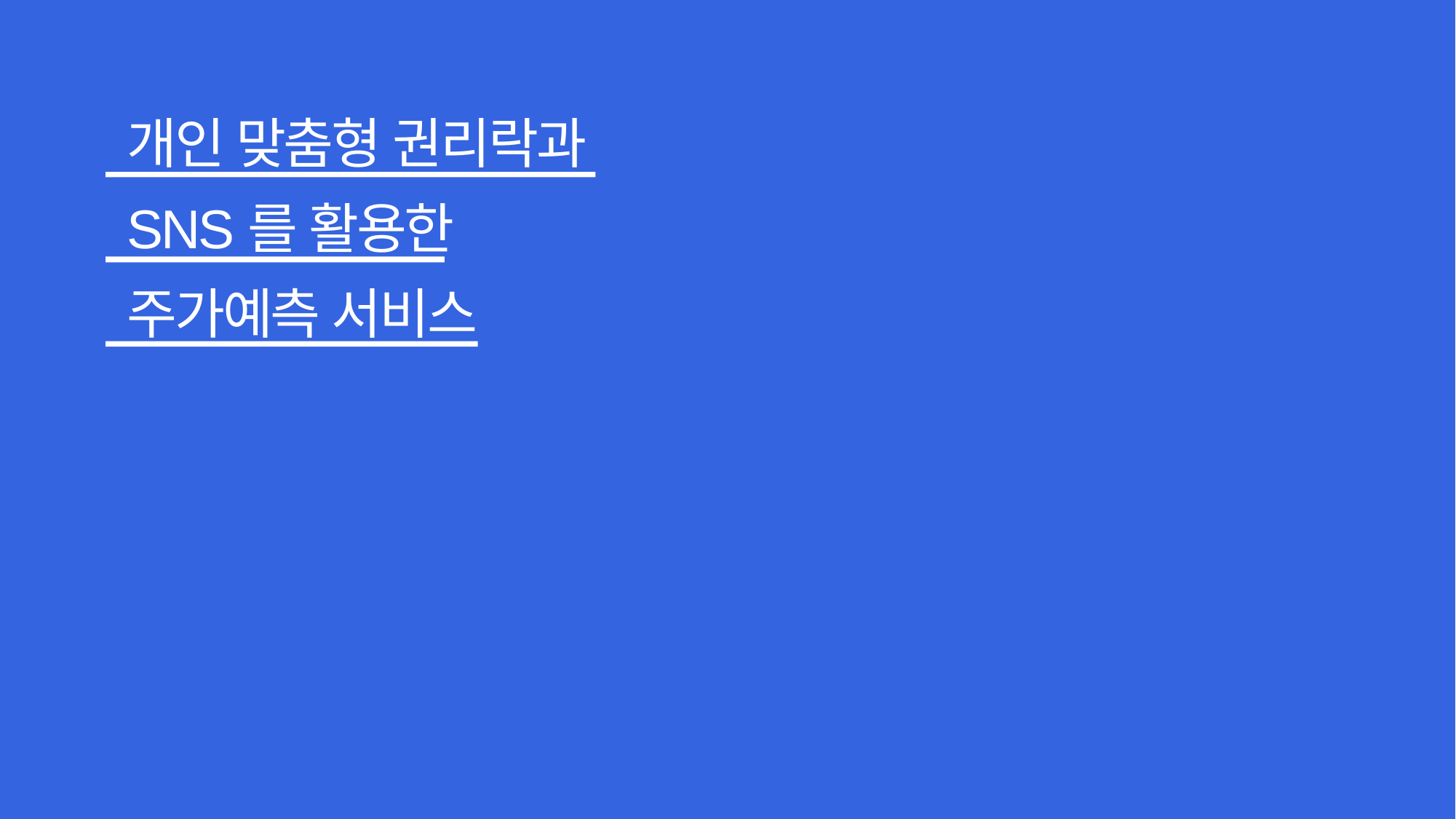

개인 맞춤형 권리락과
SNS를 활용한
주가예측 서비스

2021-08-00
~ 2021-08-31
Stock CM
㈜ 선일투자증권
정선일
강다현
서민규
윤정은
임대진
정혜선